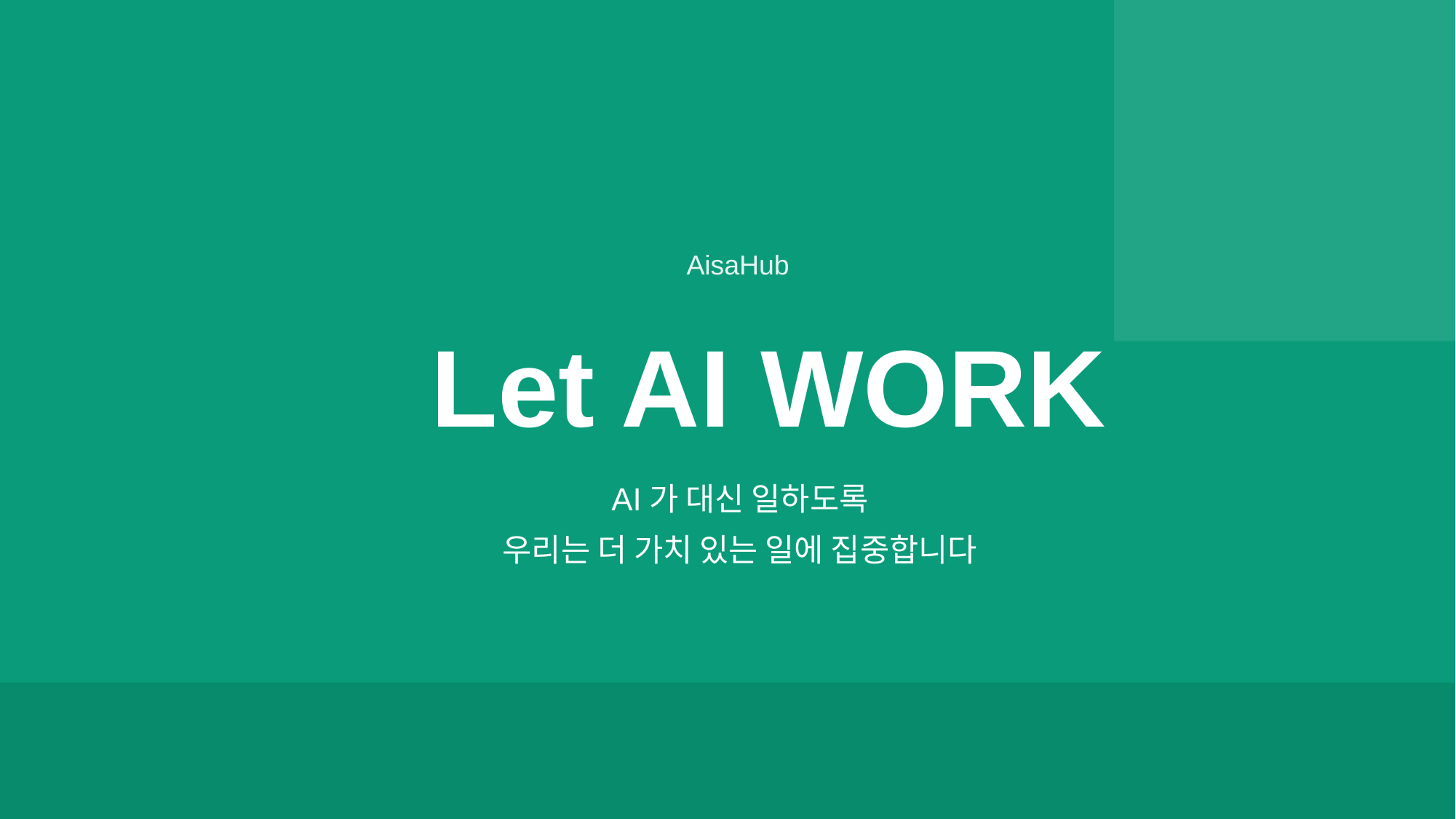

AisaHub
Let AI WORK
AI가 대신 일하도록
우리는 더 가치 있는 일에 집중합니다